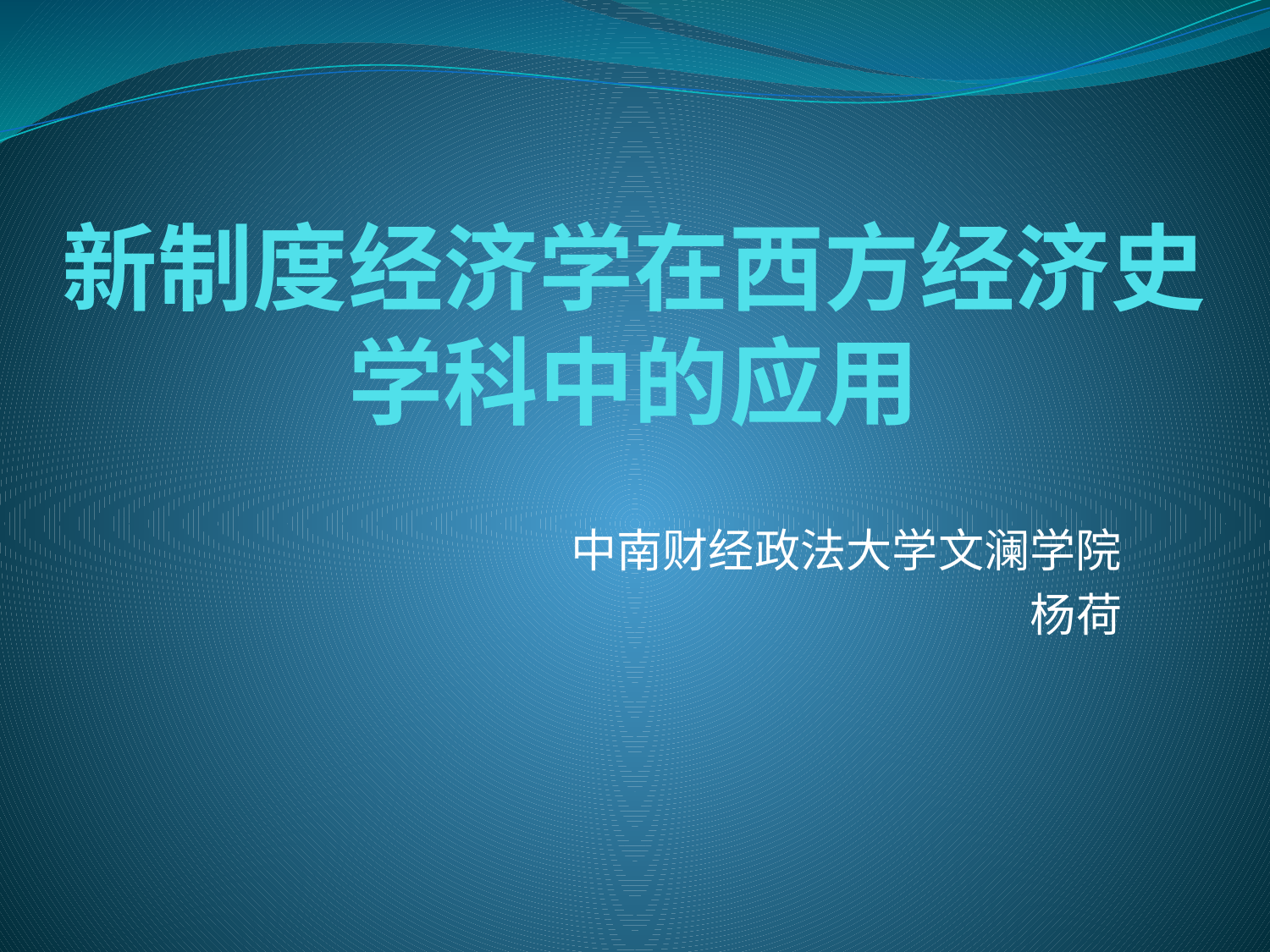

# 新制度经济学在西方经济史 学科中的应用
中南财经政法大学文澜学院
杨荷